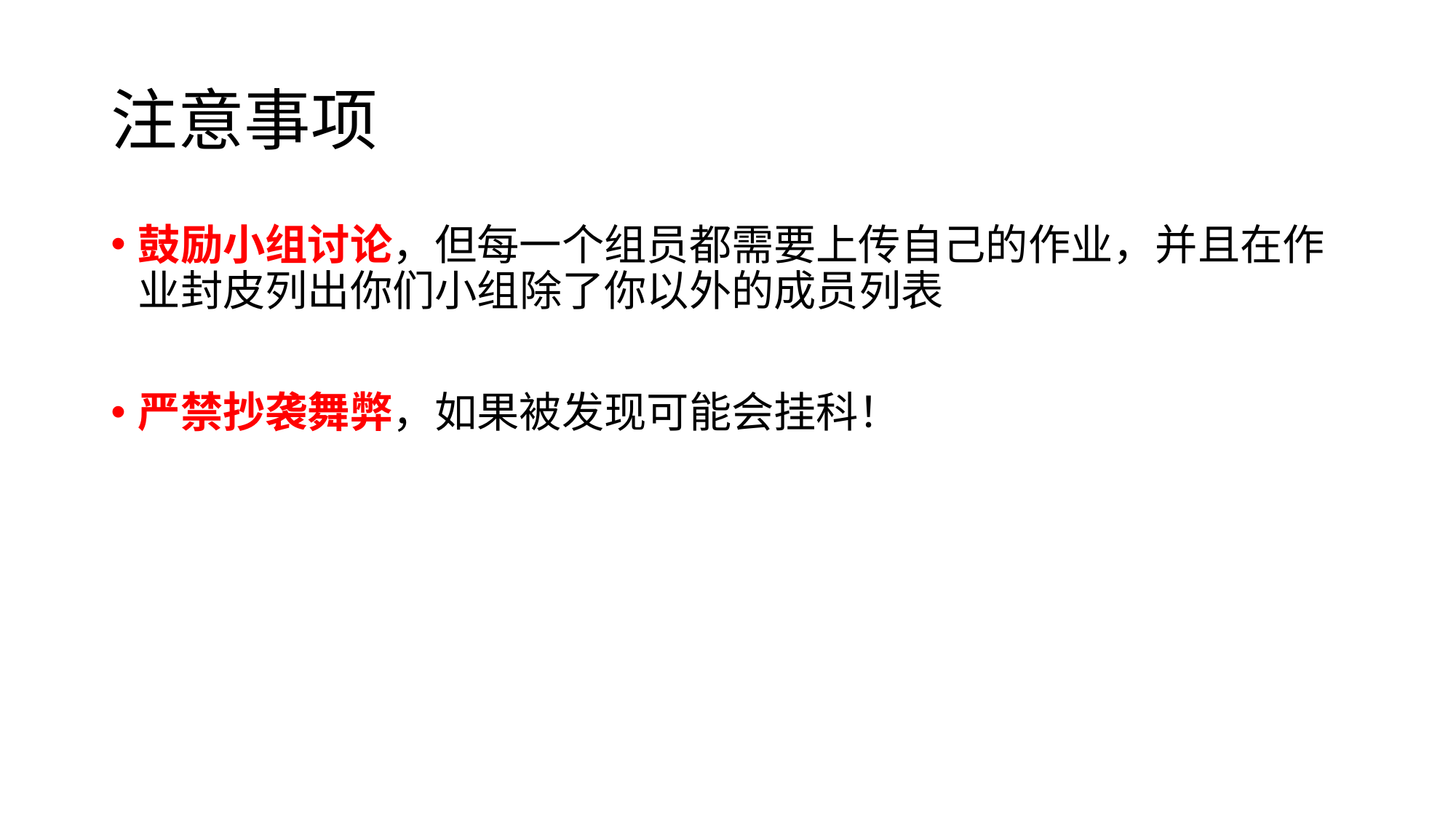

# 注意事项
鼓励小组讨论，但每一个组员都需要上传自己的作业，并且在作业封皮列出你们小组除了你以外的成员列表

严禁抄袭舞弊，如果被发现可能会挂科！